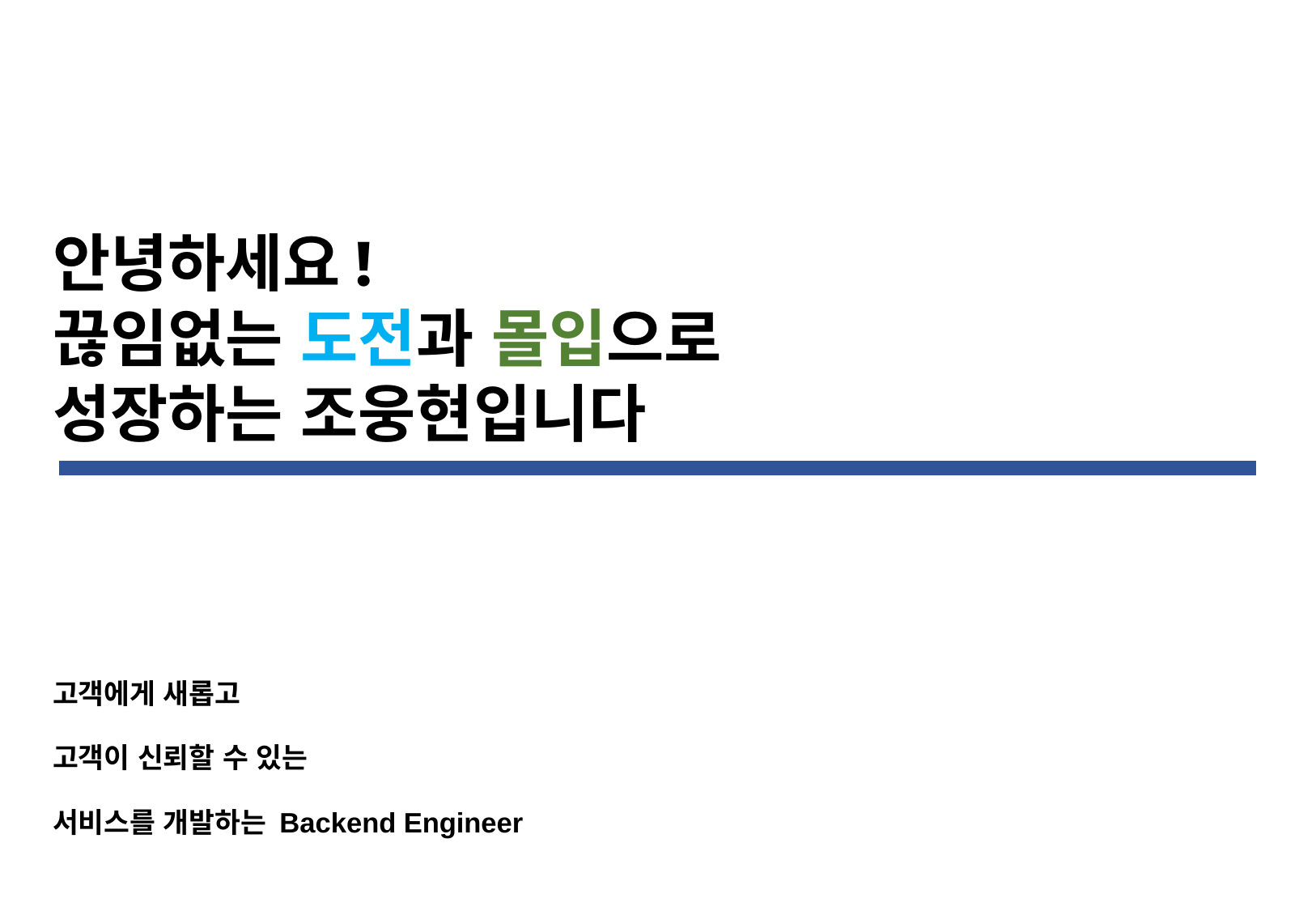

# 안녕하세요! 끊임없는 도전과 몰입으로 성장하는 조웅현입니다
고객에게 새롭고
고객이 신뢰할 수 있는
서비스를 개발하는 Backend Engineer